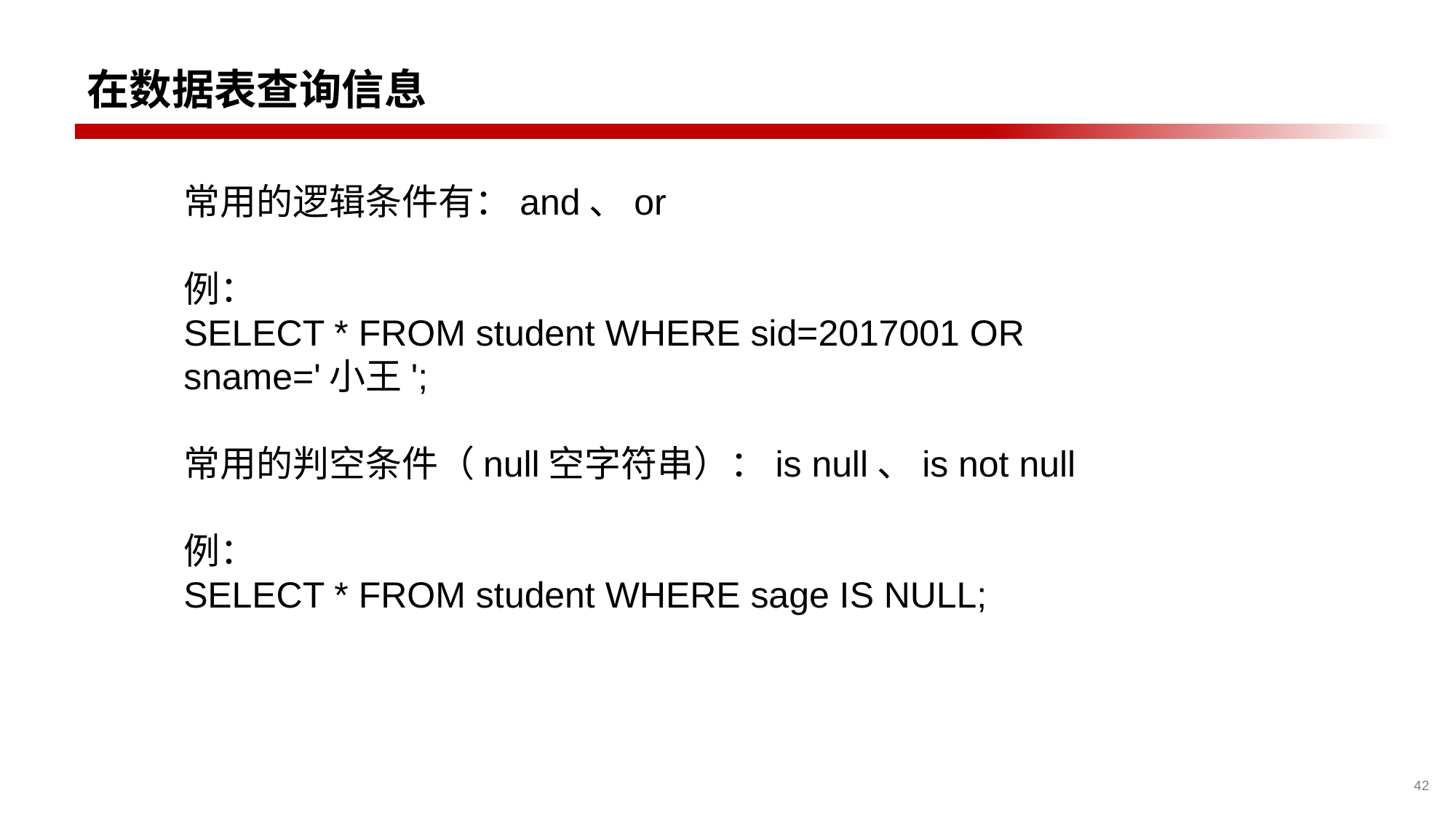

在数据表查询信息

常用的逻辑条件有：and、or

例：
SELECT * FROM student WHERE sid=2017001 OR sname='小王';

常用的判空条件（null空字符串）：is null、is not null

例：
SELECT * FROM student WHERE sage IS NULL;
42